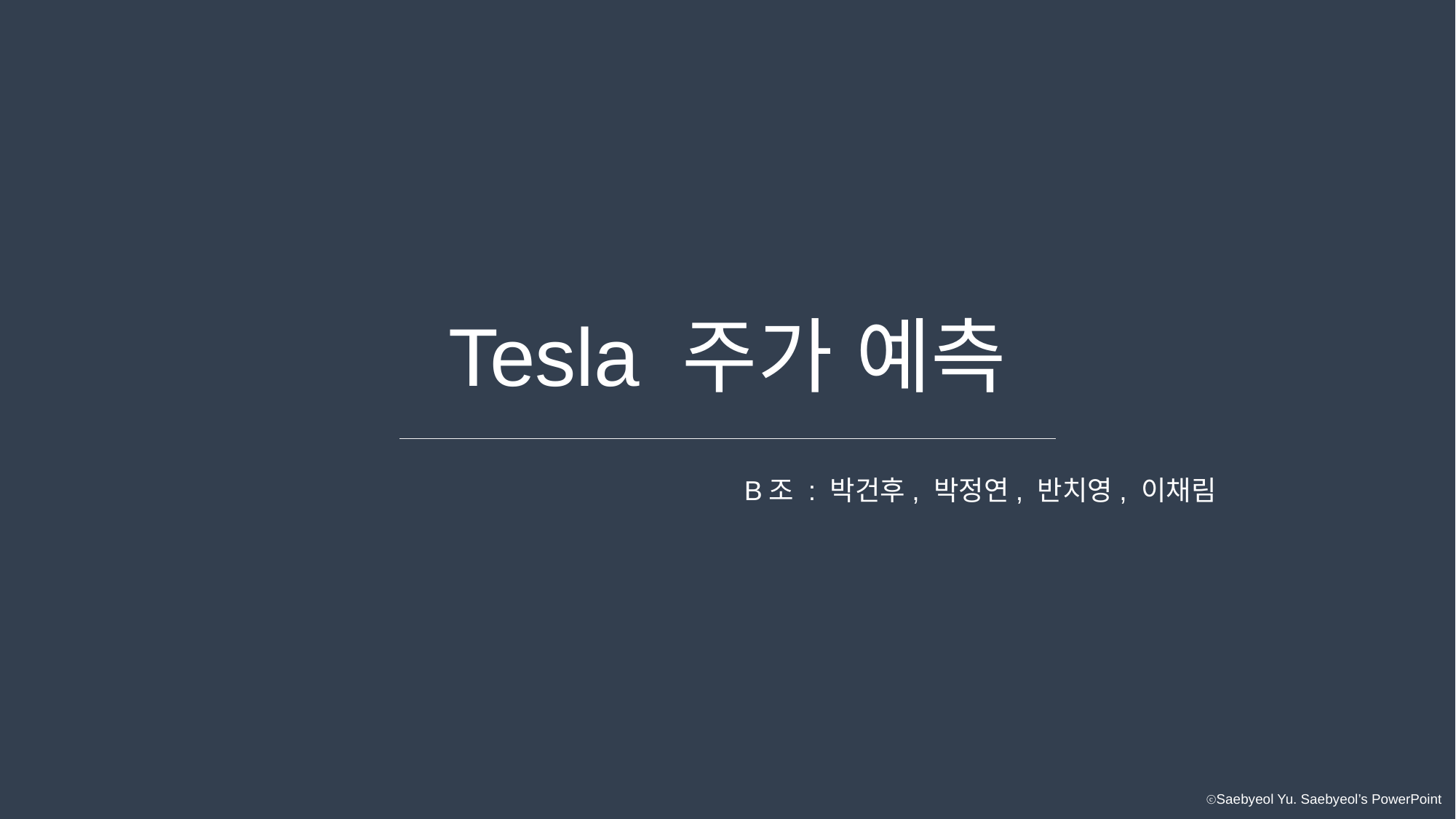

Tesla 주가 예측
B조 : 박건후, 박정연, 반치영, 이채림